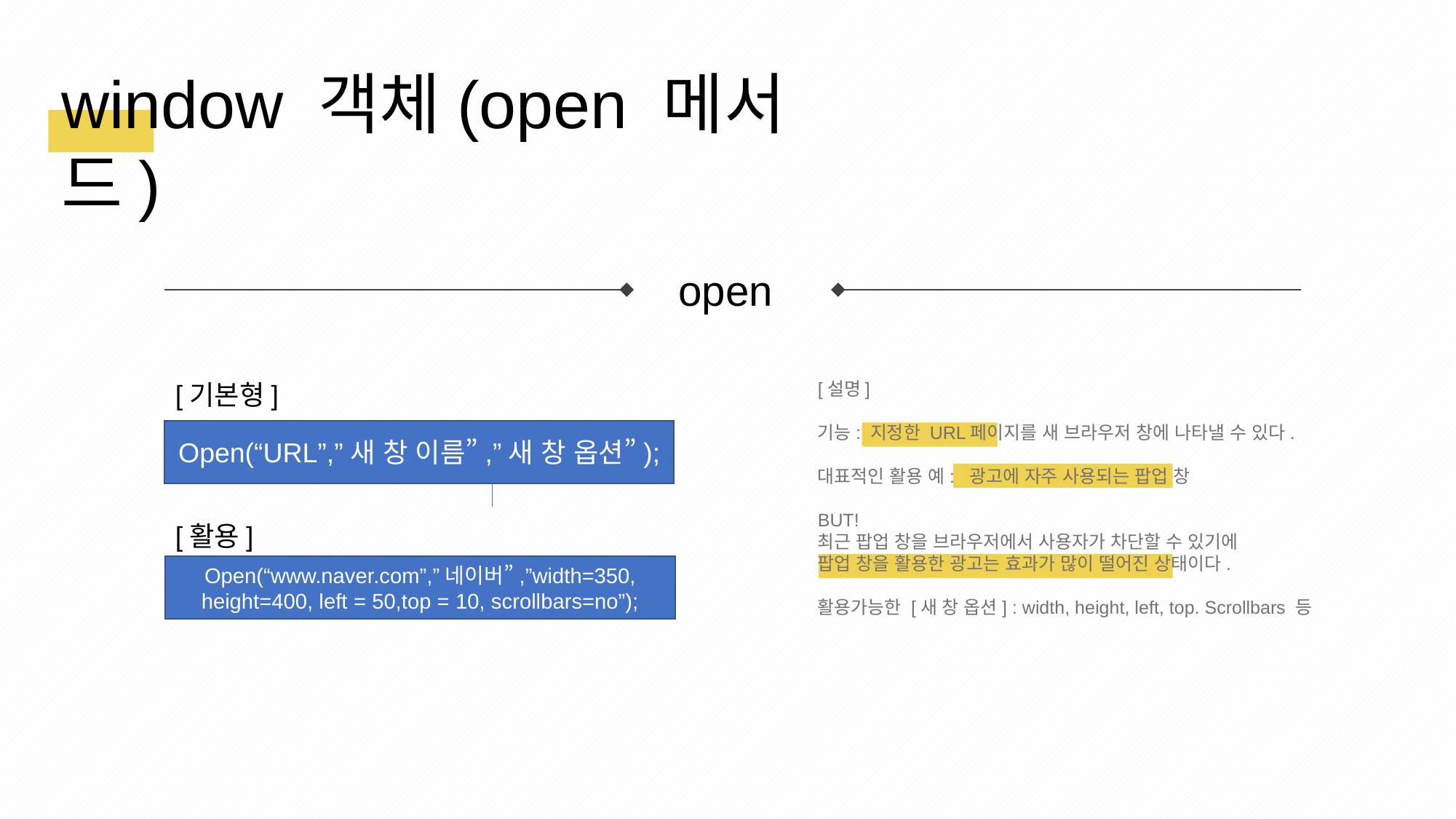

window 객체(open 메서드)

open

[기본형]
Open(“URL”,”새 창 이름”,”새 창 옵션”);
[설명]

기능: 지정한 URL페이지를 새 브라우저 창에 나타낼 수 있다.
대표적인 활용 예:  광고에 자주 사용되는 팝업 창

BUT!
최근 팝업 창을 브라우저에서 사용자가 차단할 수 있기에
팝업 창을 활용한 광고는 효과가 많이 떨어진 상태이다.

활용가능한 [새 창 옵션] : width, height, left, top. Scrollbars 등

[활용]
Open(“www.naver.com”,”네이버”,”width=350, height=400, left = 50,top = 10, scrollbars=no”);